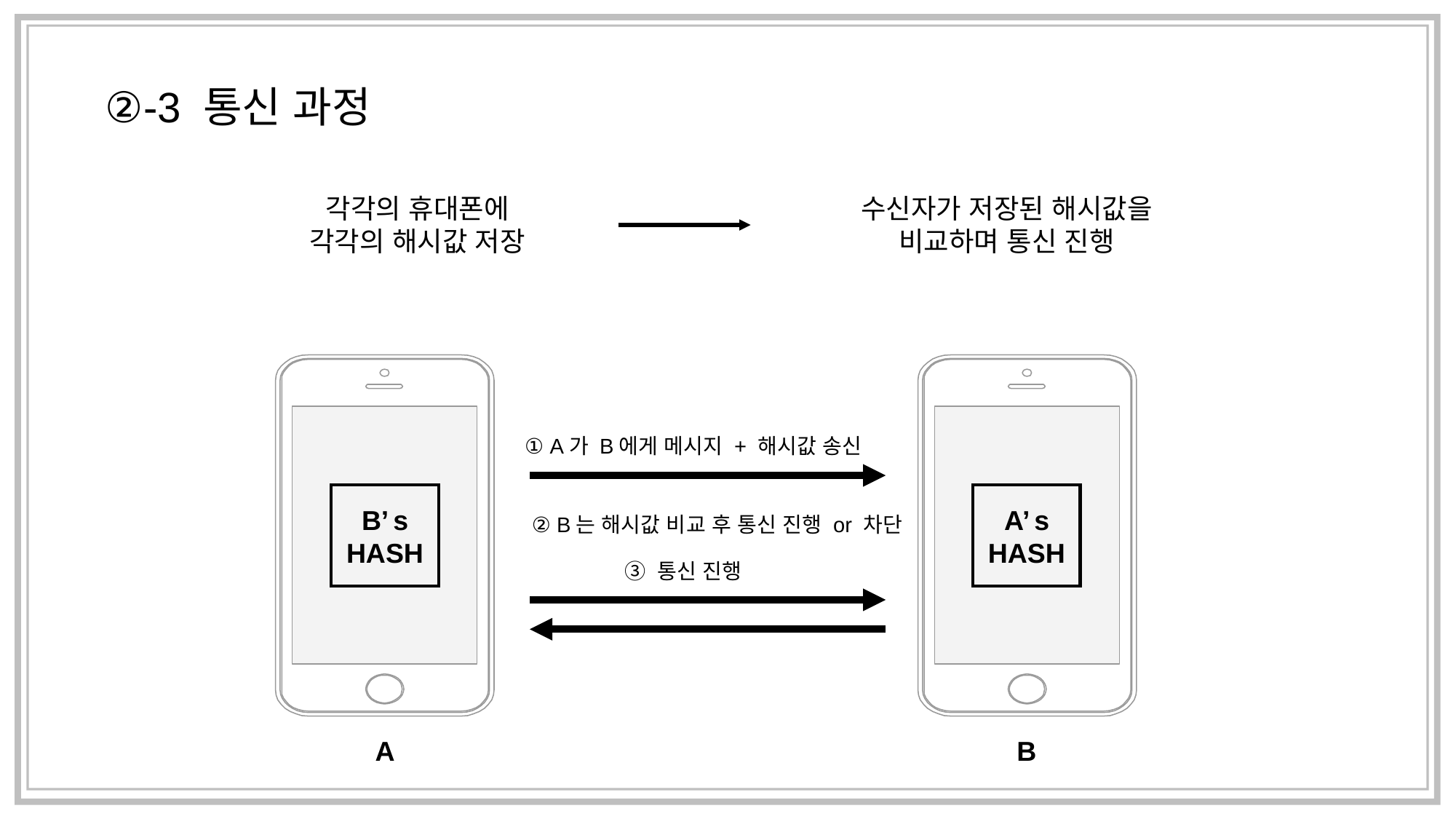

②-3 통신 과정
각각의 휴대폰에
각각의 해시값 저장
수신자가 저장된 해시값을
비교하며 통신 진행

① A가 B에게 메시지 + 해시값 송신
B’ s
HASH
A’ s
HASH
② B는 해시값 비교 후 통신 진행 or 차단
③ 통신 진행
A
B